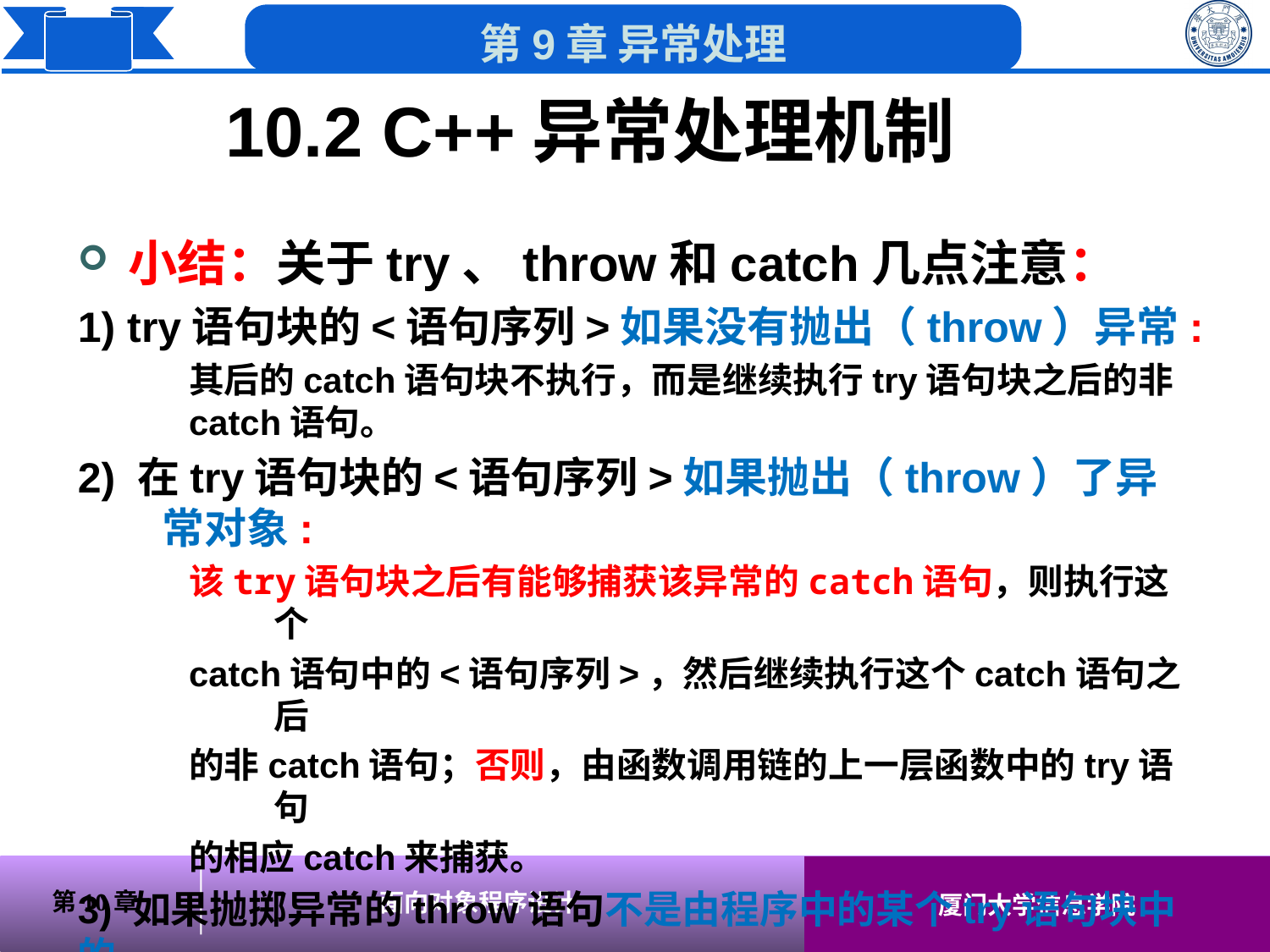

10.2 C++异常处理机制
小结：关于try、throw和catch几点注意：
1) try语句块的<语句序列>如果没有抛出（throw）异常:
其后的catch语句块不执行，而是继续执行try语句块之后的非catch语句。
2) 在try语句块的<语句序列>如果抛出（throw）了异常对象:
该try语句块之后有能够捕获该异常的catch语句，则执行这个
catch语句中的<语句序列>，然后继续执行这个catch语句之后
的非catch语句；否则，由函数调用链的上一层函数中的try语句
的相应catch来捕获。
3) 如果抛掷异常的throw语句不是由程序中的某个try语句块中的
      <语句序列>调用的，则该异常不会被程序中的catch捕获。
15